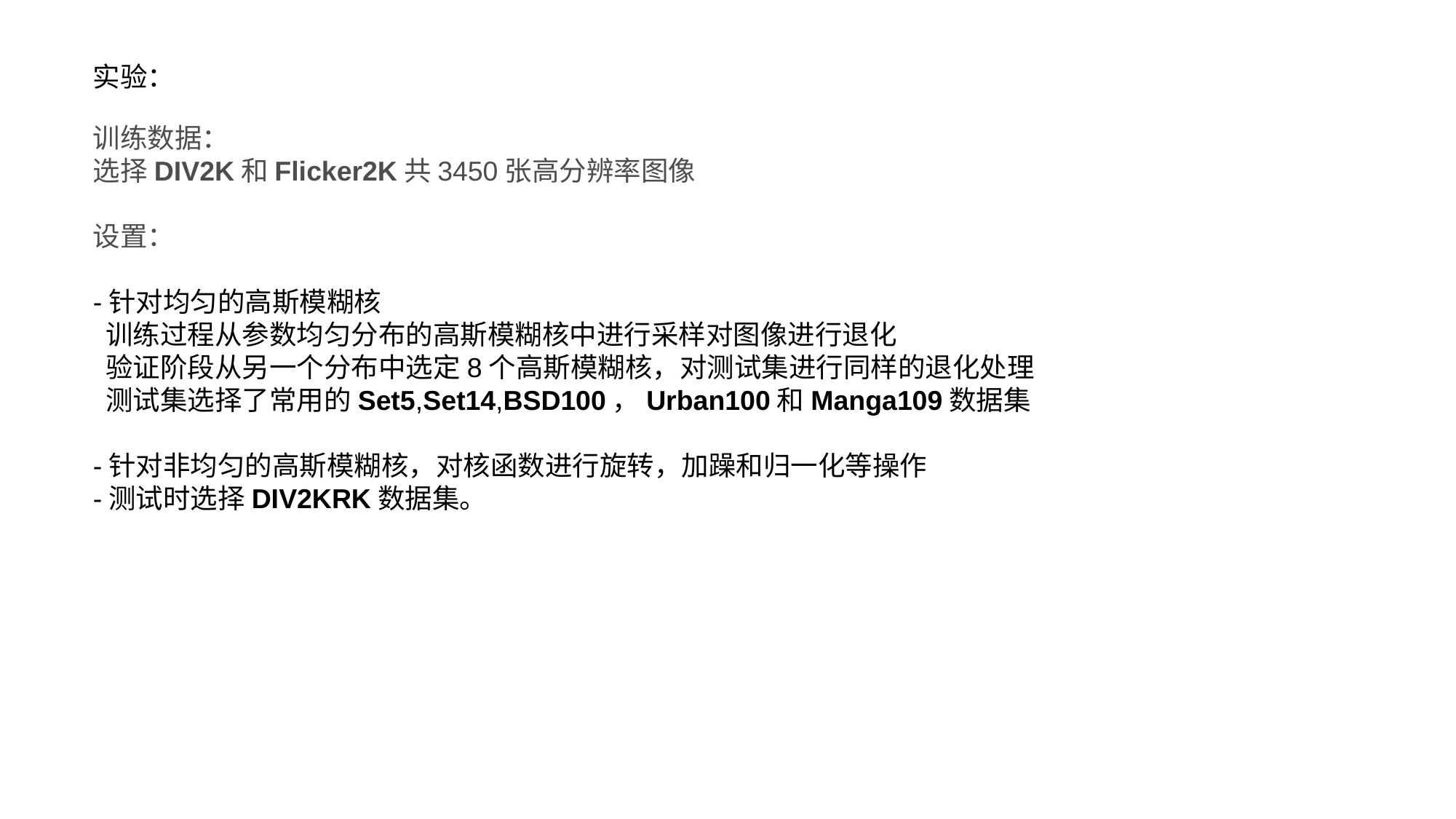

实验：
训练数据：
选择DIV2K和Flicker2K共3450张高分辨率图像

设置：

-针对均匀的高斯模糊核
 训练过程从参数均匀分布的高斯模糊核中进行采样对图像进行退化
 验证阶段从另一个分布中选定8个高斯模糊核，对测试集进行同样的退化处理
 测试集选择了常用的Set5,Set14,BSD100，Urban100和Manga109数据集

-针对非均匀的高斯模糊核，对核函数进行旋转，加躁和归一化等操作
-测试时选择DIV2KRK数据集。